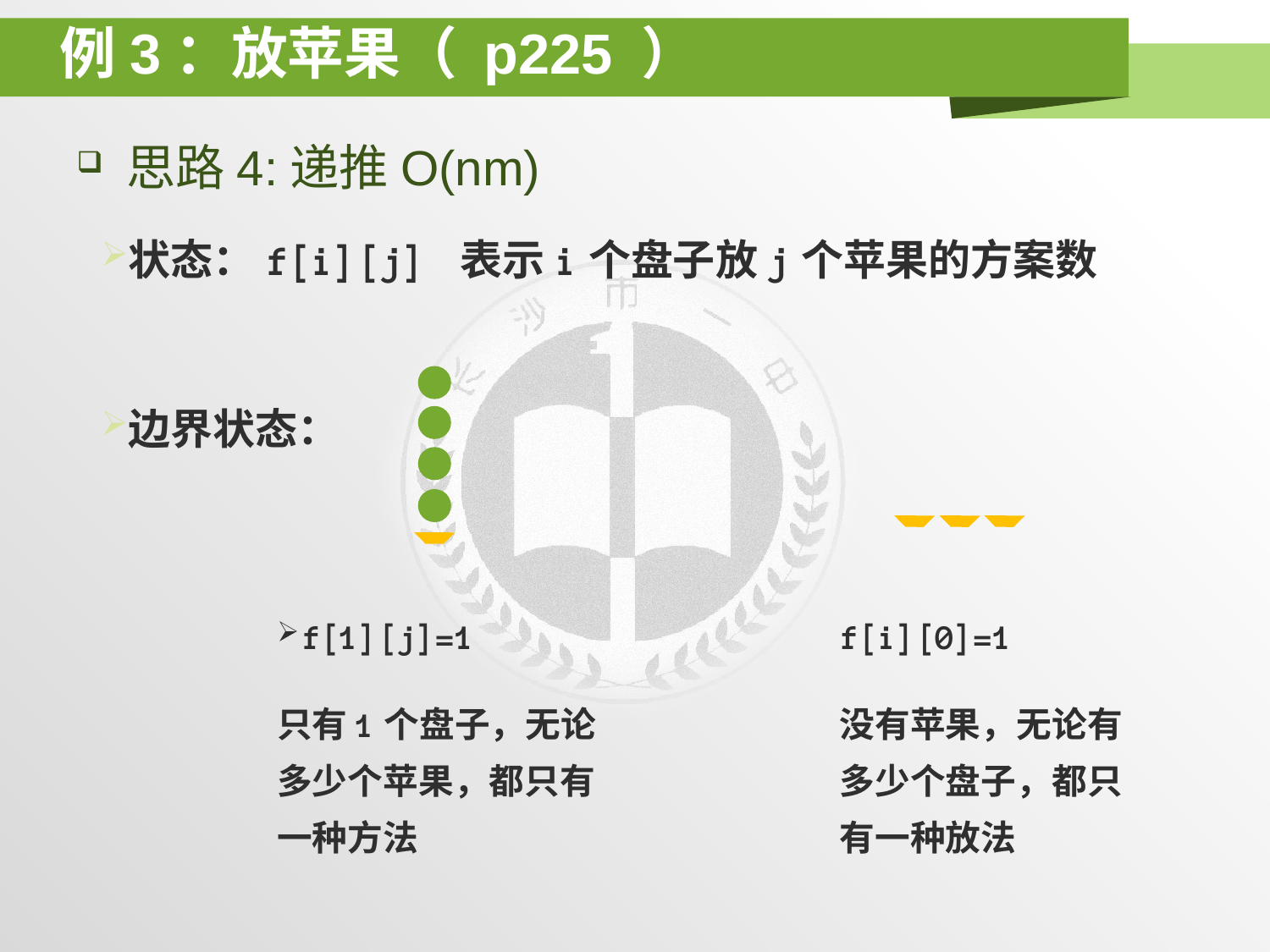

# 例3：放苹果（ p225 ）
思路4:递推O(nm)
状态：f[i][j] 表示i个盘子放j个苹果的方案数

边界状态：

f[1][j]=1
只有1个盘子，无论多少个苹果，都只有一种方法
f[i][0]=1
没有苹果，无论有多少个盘子，都只有一种放法